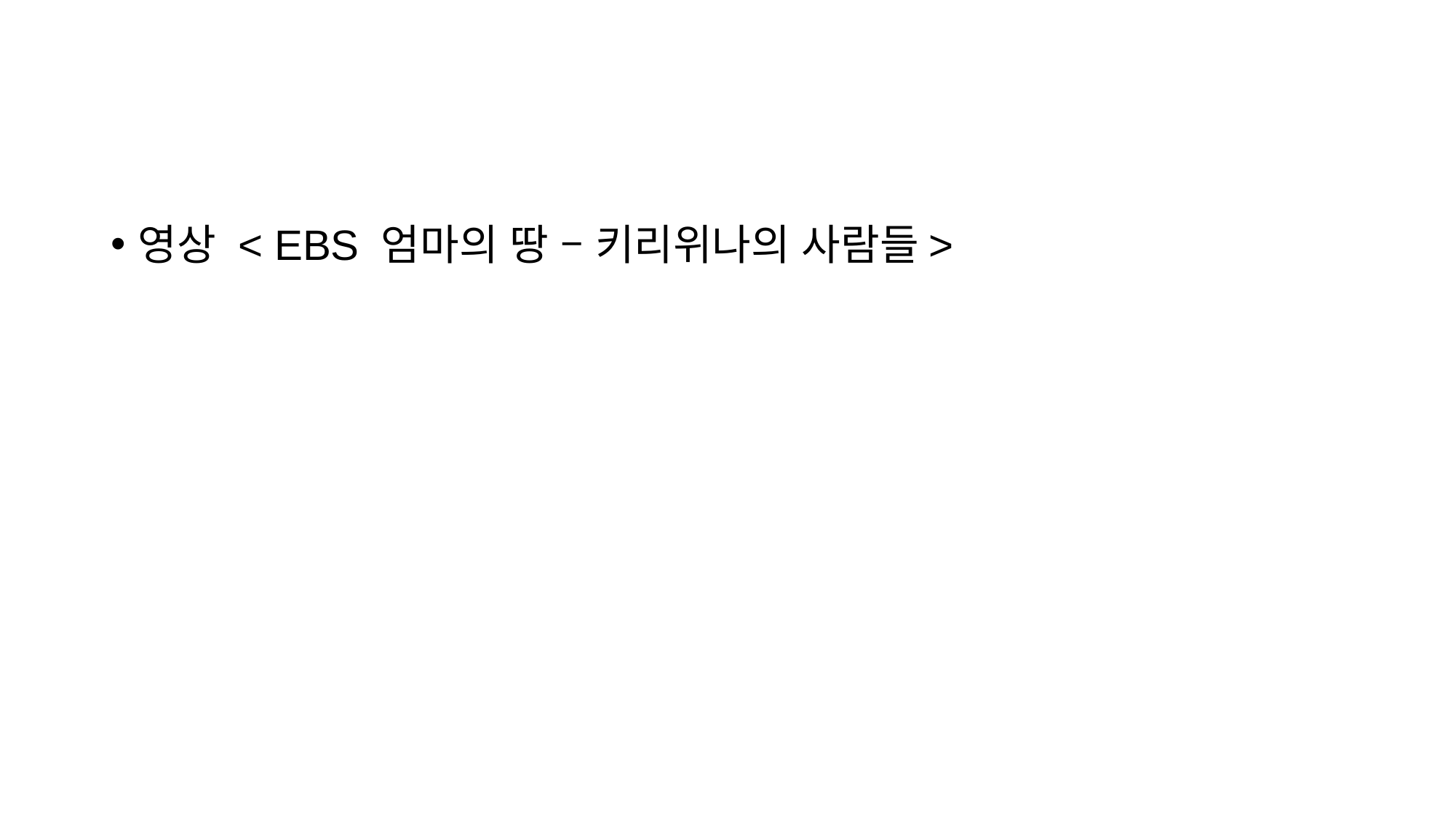

#
영상 < EBS 엄마의 땅 – 키리위나의 사람들>